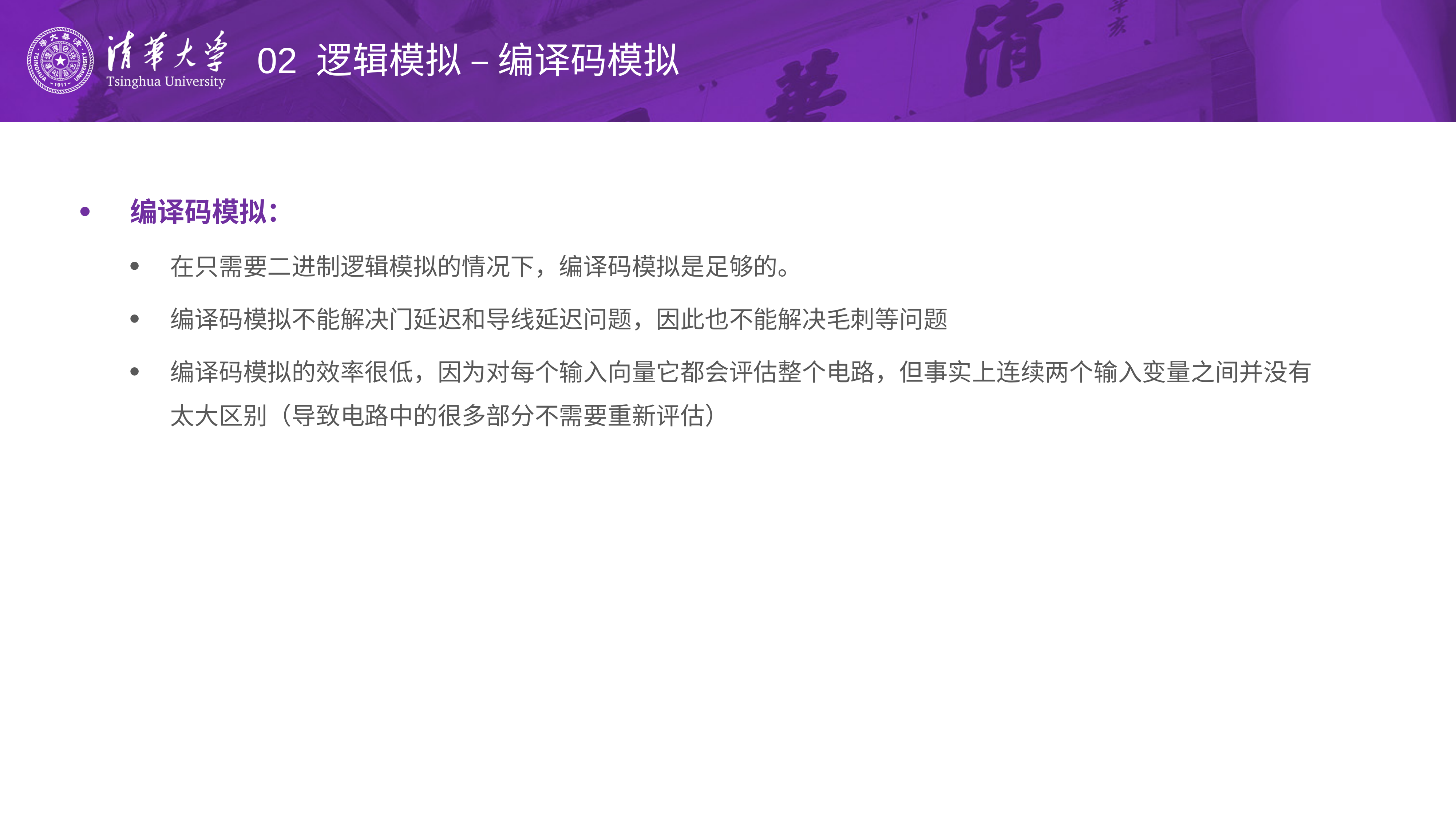

# 02 逻辑模拟 – 编译码模拟
编译码模拟：
在只需要二进制逻辑模拟的情况下，编译码模拟是足够的。
编译码模拟不能解决门延迟和导线延迟问题，因此也不能解决毛刺等问题
编译码模拟的效率很低，因为对每个输入向量它都会评估整个电路，但事实上连续两个输入变量之间并没有太大区别（导致电路中的很多部分不需要重新评估）